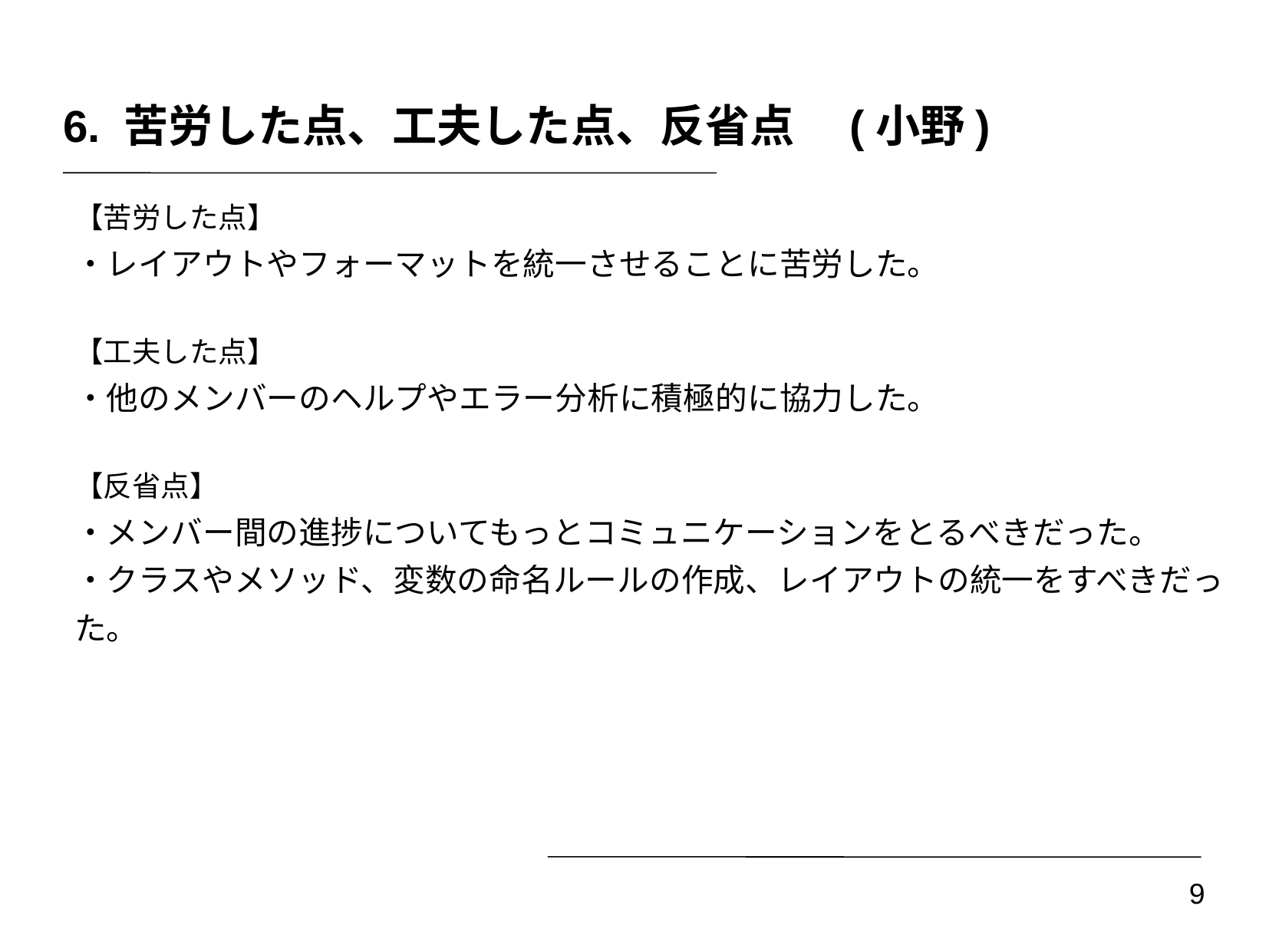

6. 苦労した点、工夫した点、反省点　(小野)
【苦労した点】
・レイアウトやフォーマットを統一させることに苦労した。

【工夫した点】
・他のメンバーのヘルプやエラー分析に積極的に協力した。

【反省点】
・メンバー間の進捗についてもっとコミュニケーションをとるべきだった。
・クラスやメソッド、変数の命名ルールの作成、レイアウトの統一をすべきだった。
9